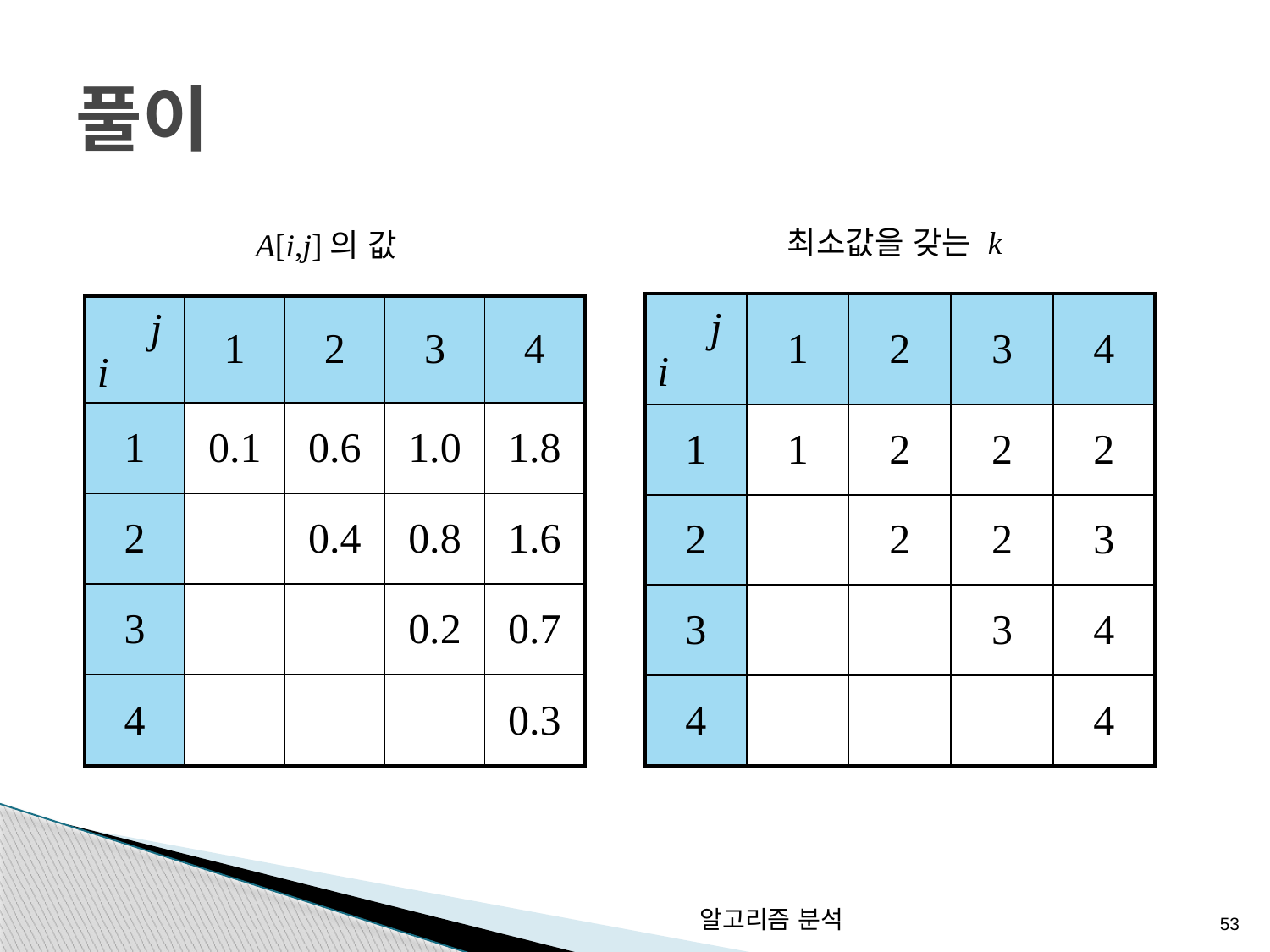

# 풀이
최소값을 갖는 k
A[i,j]의 값
| j i | 1 | 2 | 3 | 4 |
| --- | --- | --- | --- | --- |
| 1 | 1 | 2 | 2 | 2 |
| 2 |  | 2 | 2 | 3 |
| 3 |  |  | 3 | 4 |
| 4 |  |  |  | 4 |
| j i | 1 | 2 | 3 | 4 |
| --- | --- | --- | --- | --- |
| 1 | 0.1 | 0.6 | 1.0 | 1.8 |
| 2 |  | 0.4 | 0.8 | 1.6 |
| 3 |  |  | 0.2 | 0.7 |
| 4 |  |  |  | 0.3 |
53
알고리즘 분석